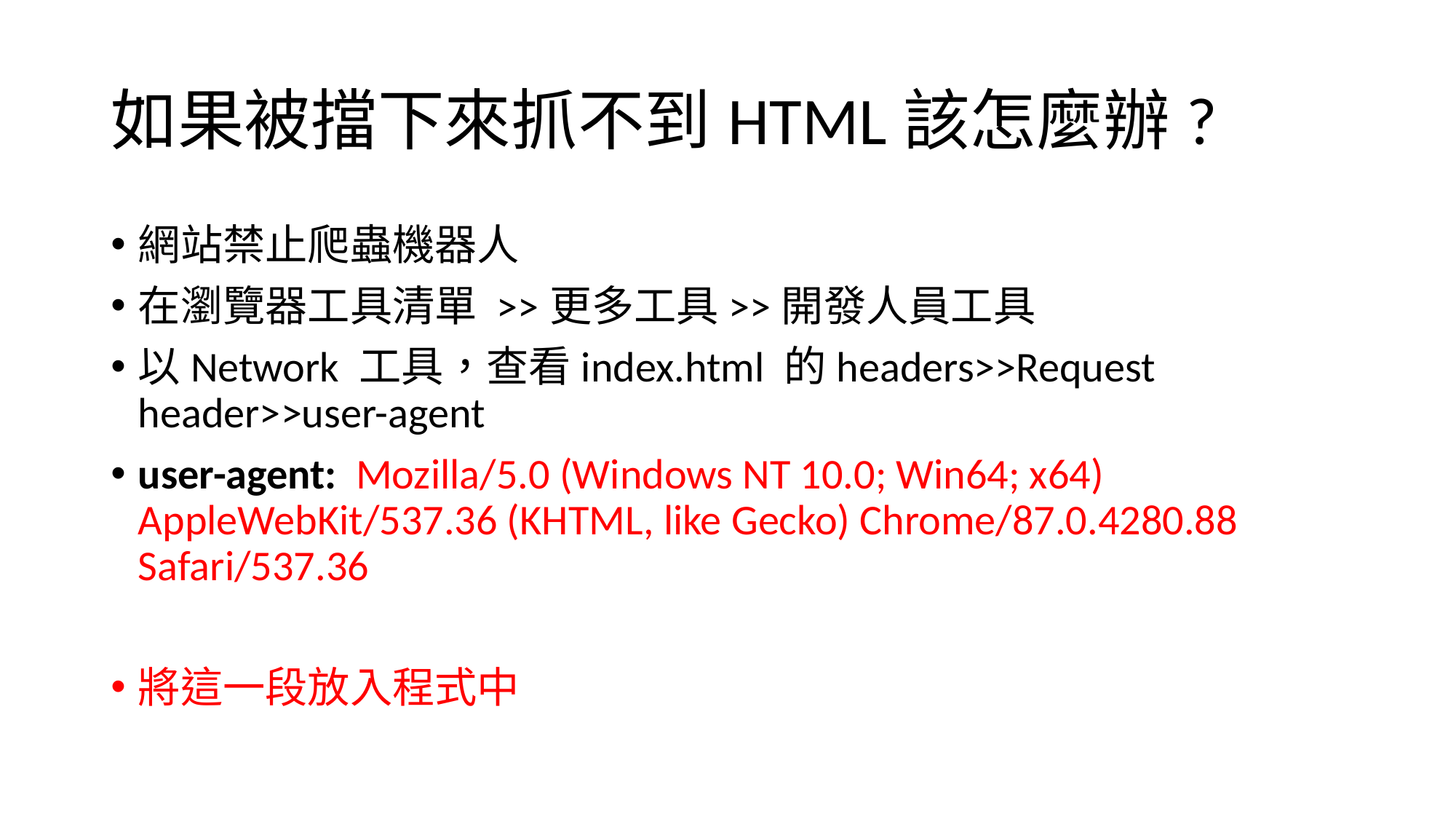

# 如果被擋下來抓不到HTML該怎麼辦?
網站禁止爬蟲機器人
在瀏覽器工具清單 >>更多工具>>開發人員工具
以Network 工具，查看index.html 的headers>>Request header>>user-agent
user-agent:  Mozilla/5.0 (Windows NT 10.0; Win64; x64) AppleWebKit/537.36 (KHTML, like Gecko) Chrome/87.0.4280.88 Safari/537.36

將這一段放入程式中